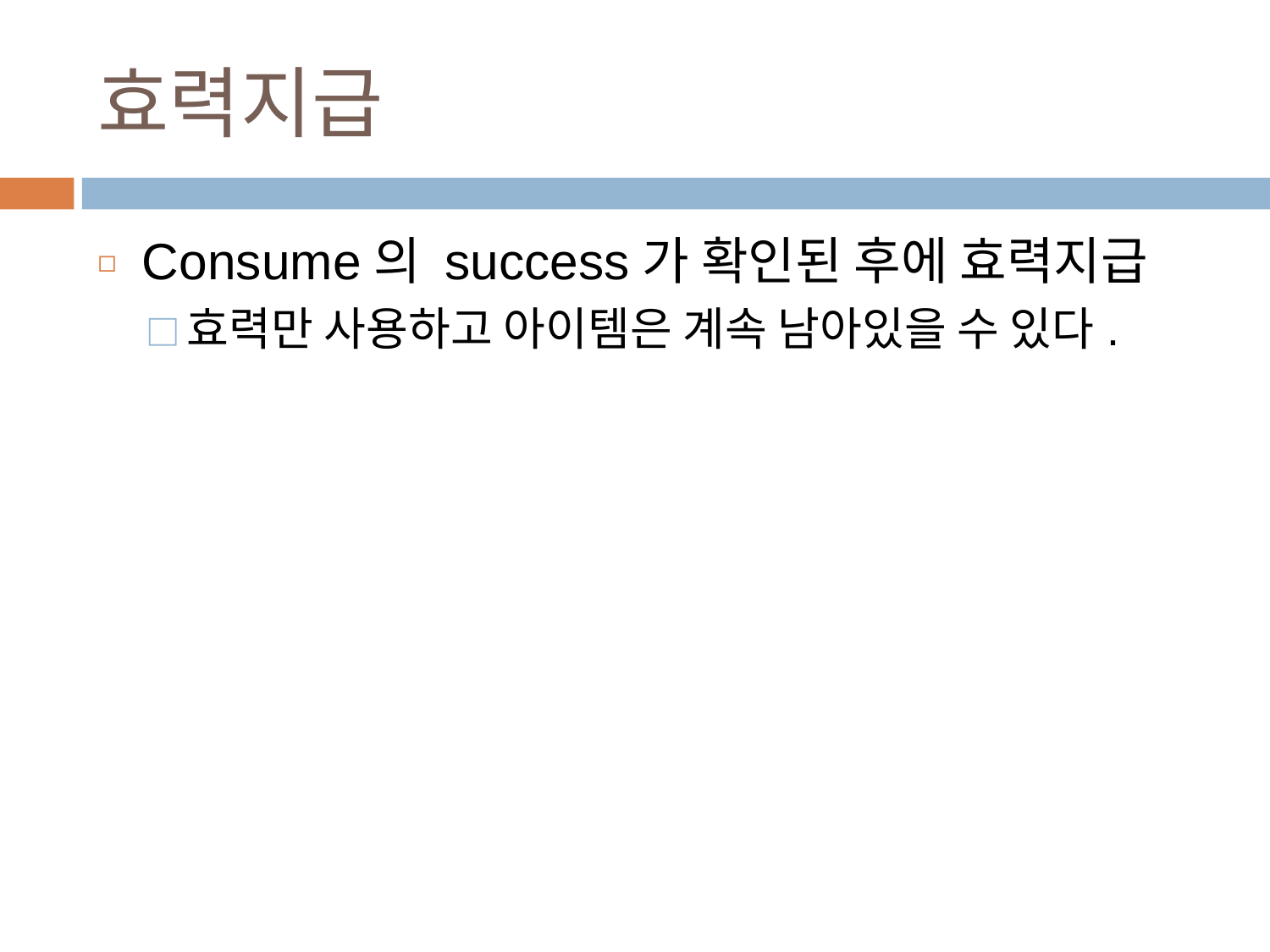

# 효력지급
Consume의 success가 확인된 후에 효력지급
효력만 사용하고 아이템은 계속 남아있을 수 있다.